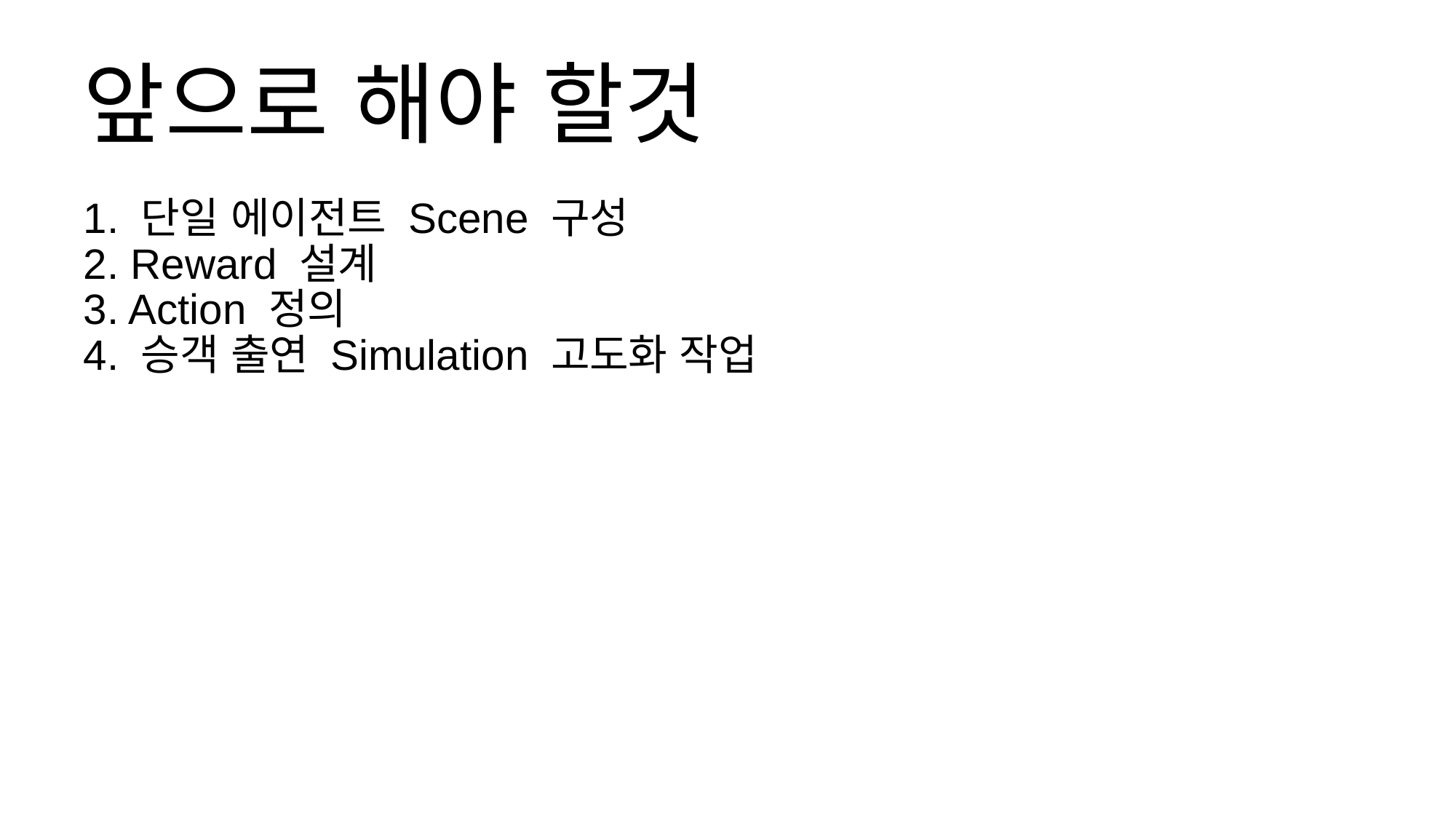

# 앞으로 해야 할것
1. 단일 에이전트 Scene 구성
2. Reward 설계
3. Action 정의
4. 승객 출연 Simulation 고도화 작업